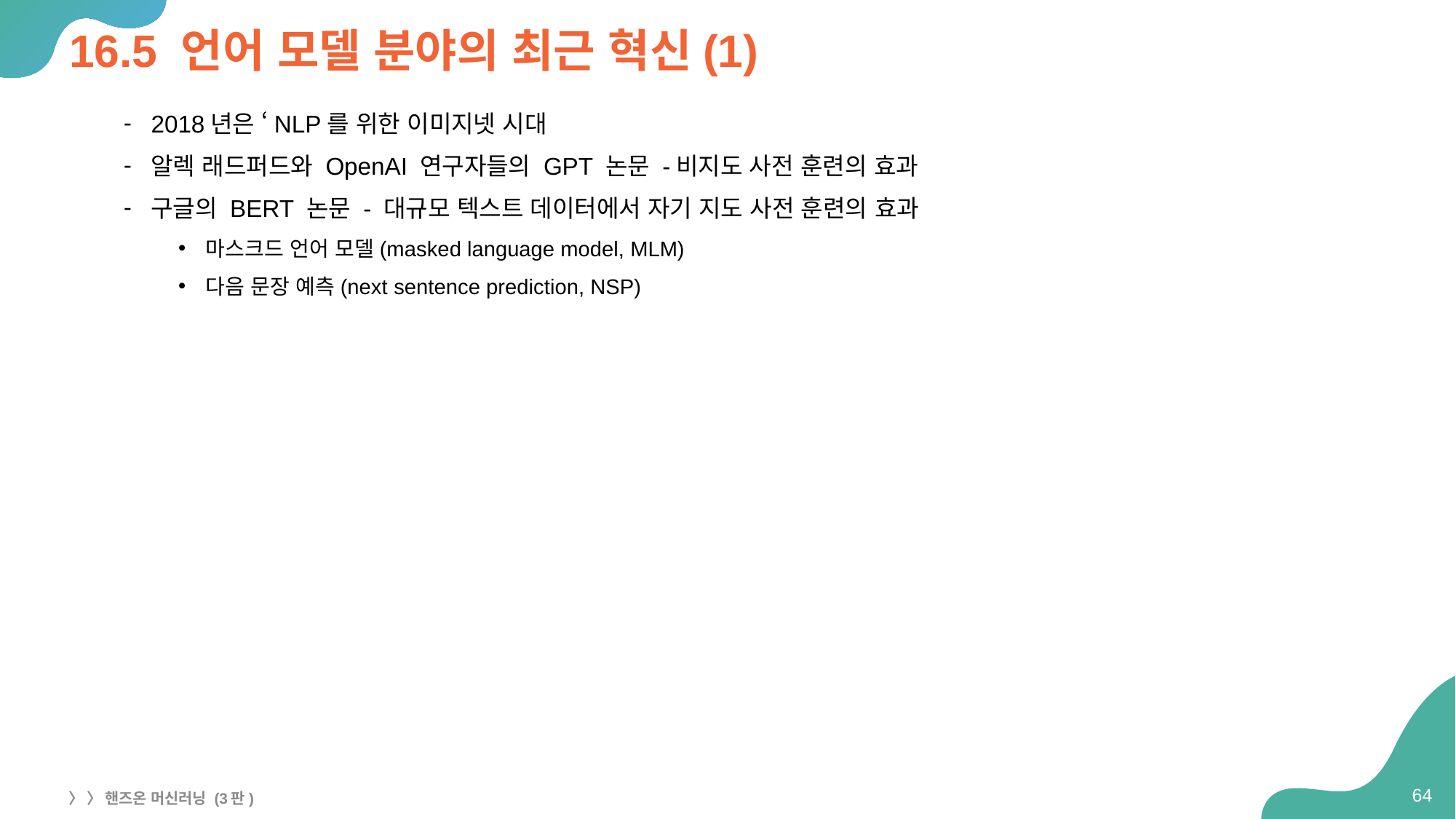

# 16.5 언어 모델 분야의 최근 혁신(1)
2018년은 ‘NLP를 위한 이미지넷 시대
알렉 래드퍼드와 OpenAI 연구자들의 GPT 논문 -비지도 사전 훈련의 효과
구글의 BERT 논문 - 대규모 텍스트 데이터에서 자기 지도 사전 훈련의 효과
마스크드 언어 모델(masked language model, MLM)
다음 문장 예측(next sentence prediction, NSP)
64
〉 〉 핸즈온 머신러닝 (3판)